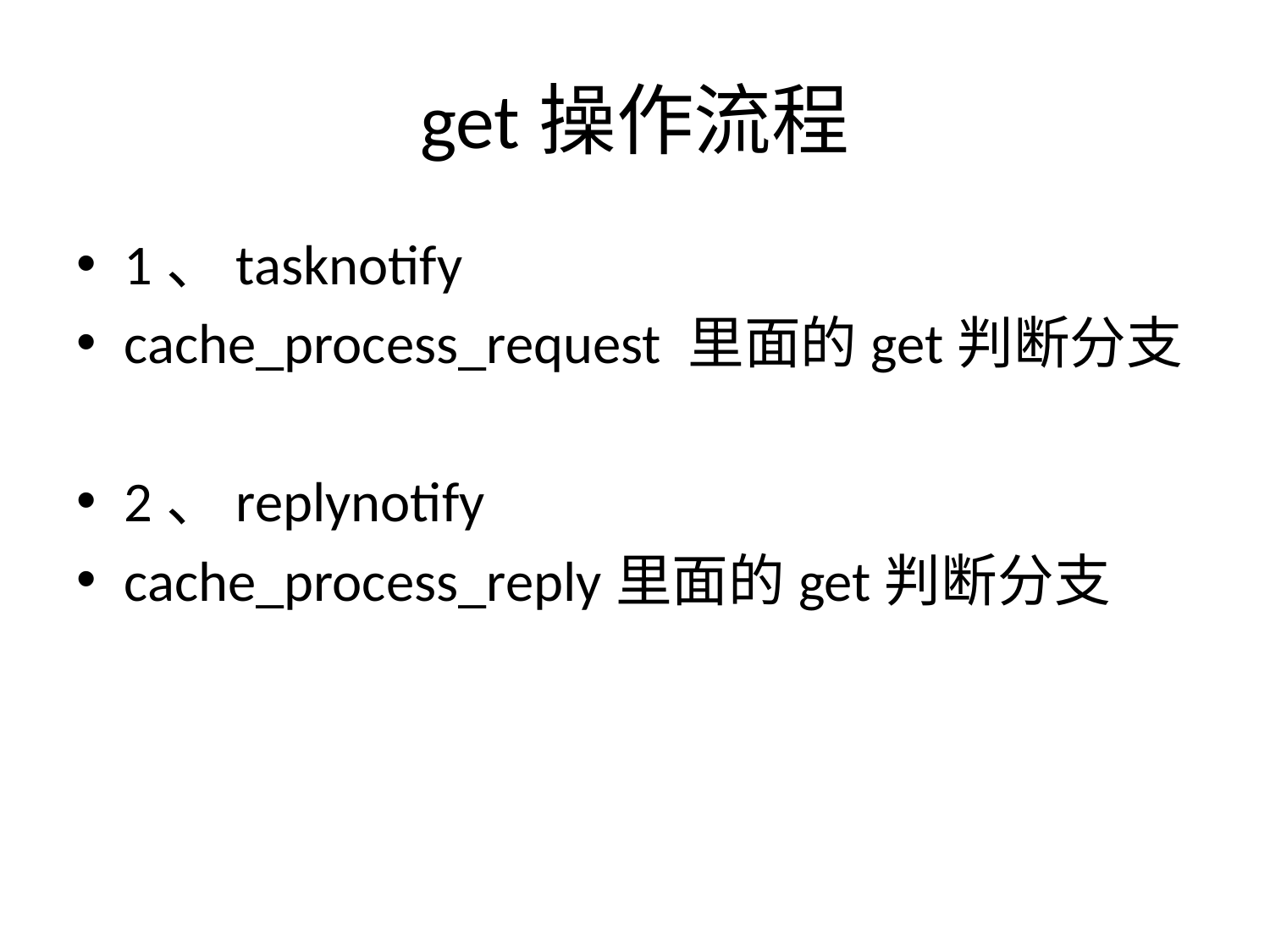

# get操作流程
1、tasknotify
cache_process_request 里面的get判断分支

2、replynotify
cache_process_reply里面的get判断分支